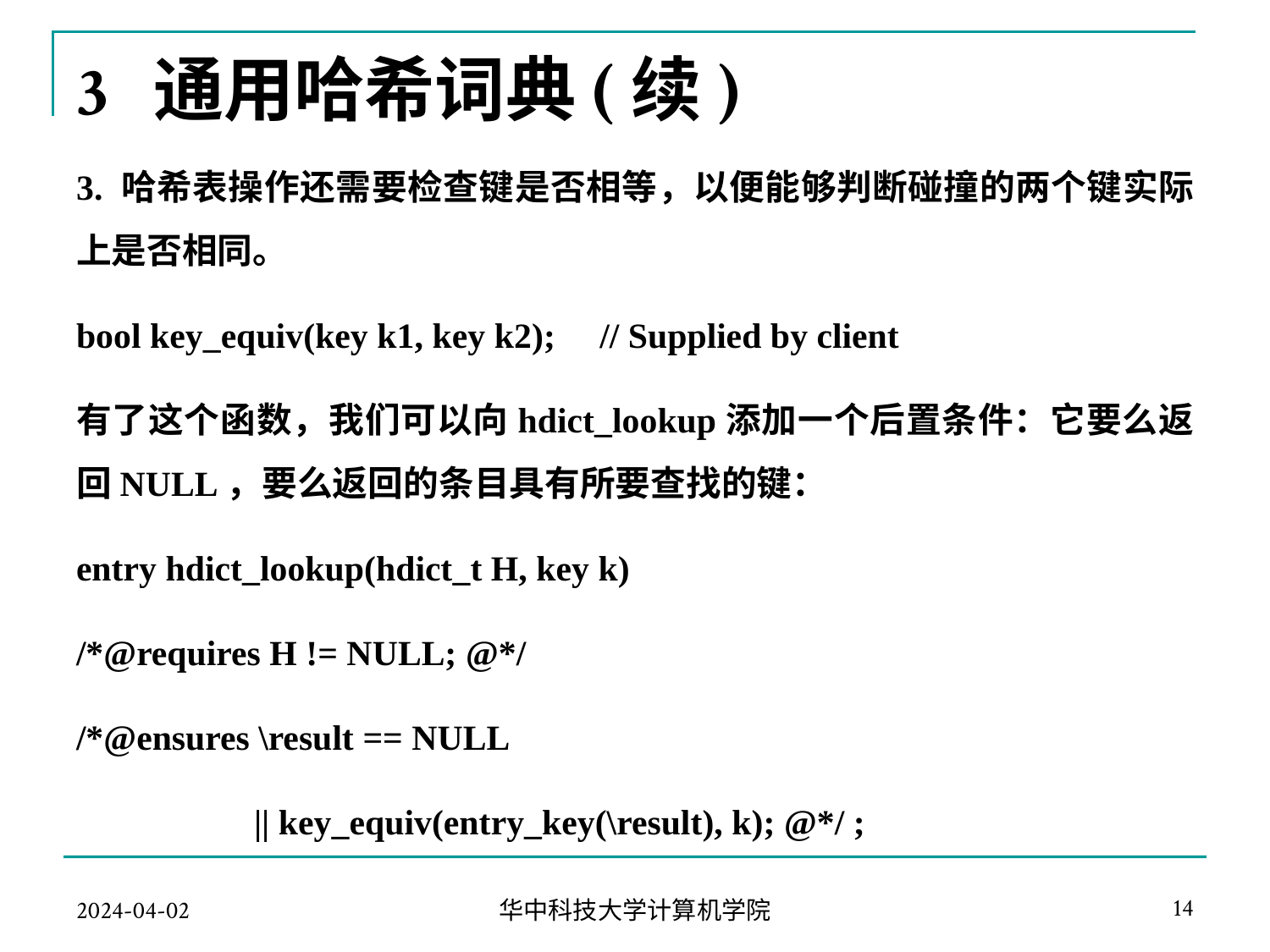

# 3  通用哈希词典(续)
3. 哈希表操作还需要检查键是否相等，以便能够判断碰撞的两个键实际上是否相同。
bool key_equiv(key k1, key k2);     // Supplied by client
有了这个函数，我们可以向hdict_lookup添加一个后置条件：它要么返回NULL，要么返回的条目具有所要查找的键：
entry hdict_lookup(hdict_t H, key k)
/*@requires H != NULL; @*/
/*@ensures \result == NULL
                    || key_equiv(entry_key(\result), k); @*/ ;
2024-04-02
14
华中科技大学计算机学院